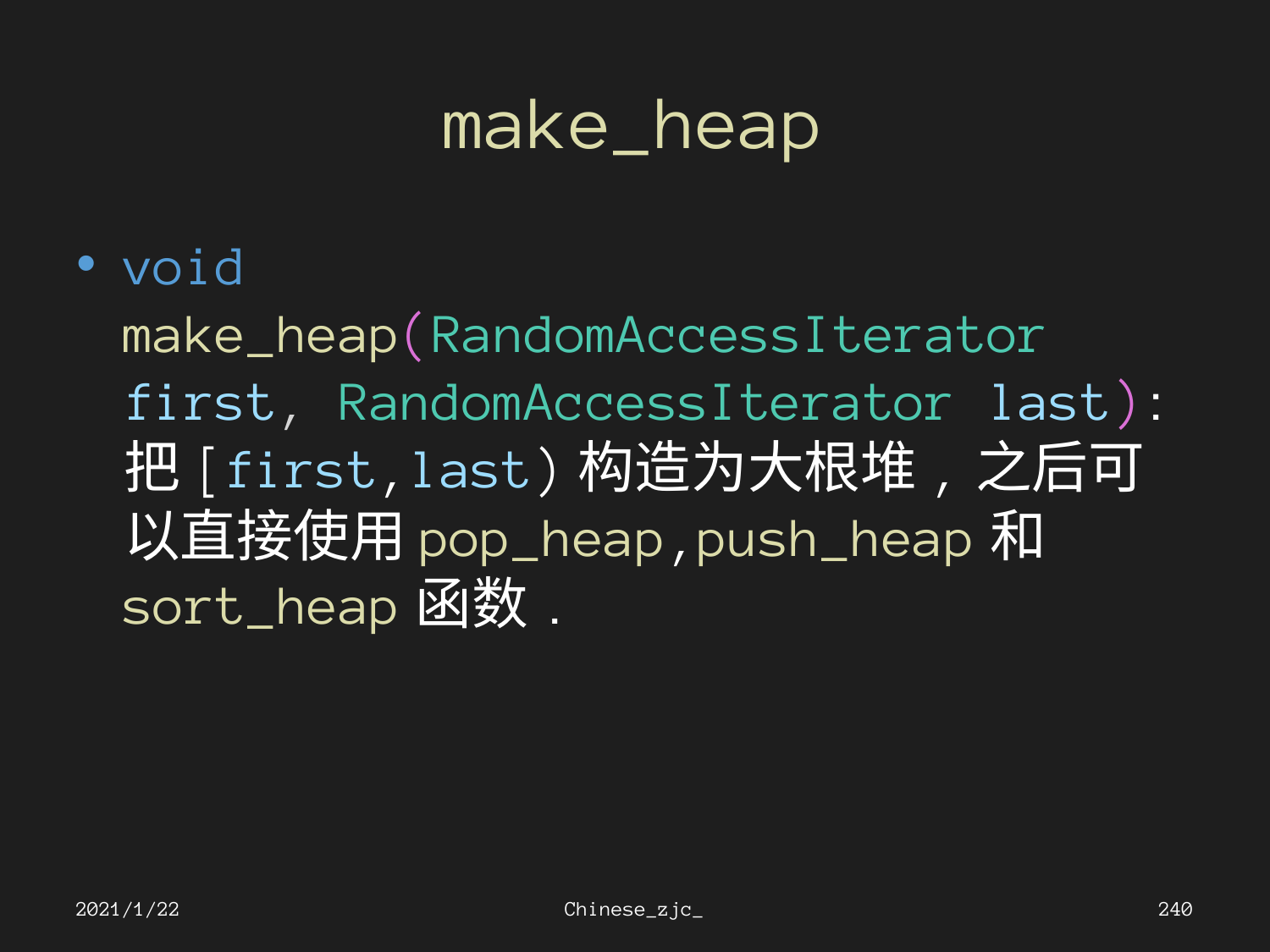

# make_heap
void make_heap(RandomAccessIterator first, RandomAccessIterator last):把[first,last)构造为大根堆,之后可以直接使用pop_heap,push_heap和sort_heap函数.
2021/1/22
Chinese_zjc_
240